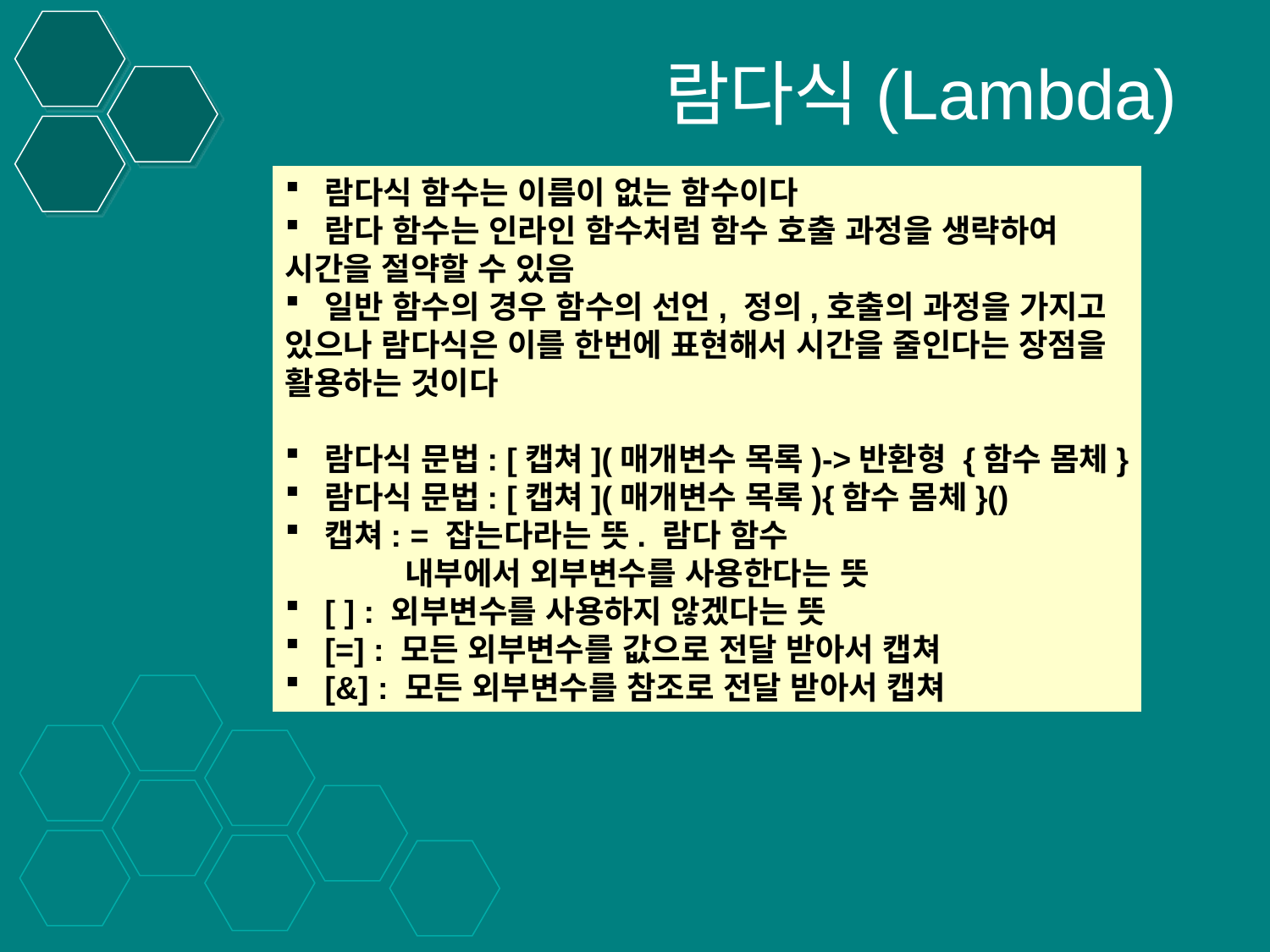

# 람다식(Lambda)
람다식 함수는 이름이 없는 함수이다
람다 함수는 인라인 함수처럼 함수 호출 과정을 생략하여
시간을 절약할 수 있음
일반 함수의 경우 함수의 선언, 정의,호출의 과정을 가지고
있으나 람다식은 이를 한번에 표현해서 시간을 줄인다는 장점을
활용하는 것이다

람다식 문법: [캡쳐](매개변수 목록)->반환형 {함수 몸체}
람다식 문법: [캡쳐](매개변수 목록){함수 몸체}()
캡쳐: = 잡는다라는 뜻. 람다 함수
         내부에서 외부변수를 사용한다는 뜻
[ ] : 외부변수를 사용하지 않겠다는 뜻
[=] : 모든 외부변수를 값으로 전달 받아서 캡쳐
[&] : 모든 외부변수를 참조로 전달 받아서 캡쳐